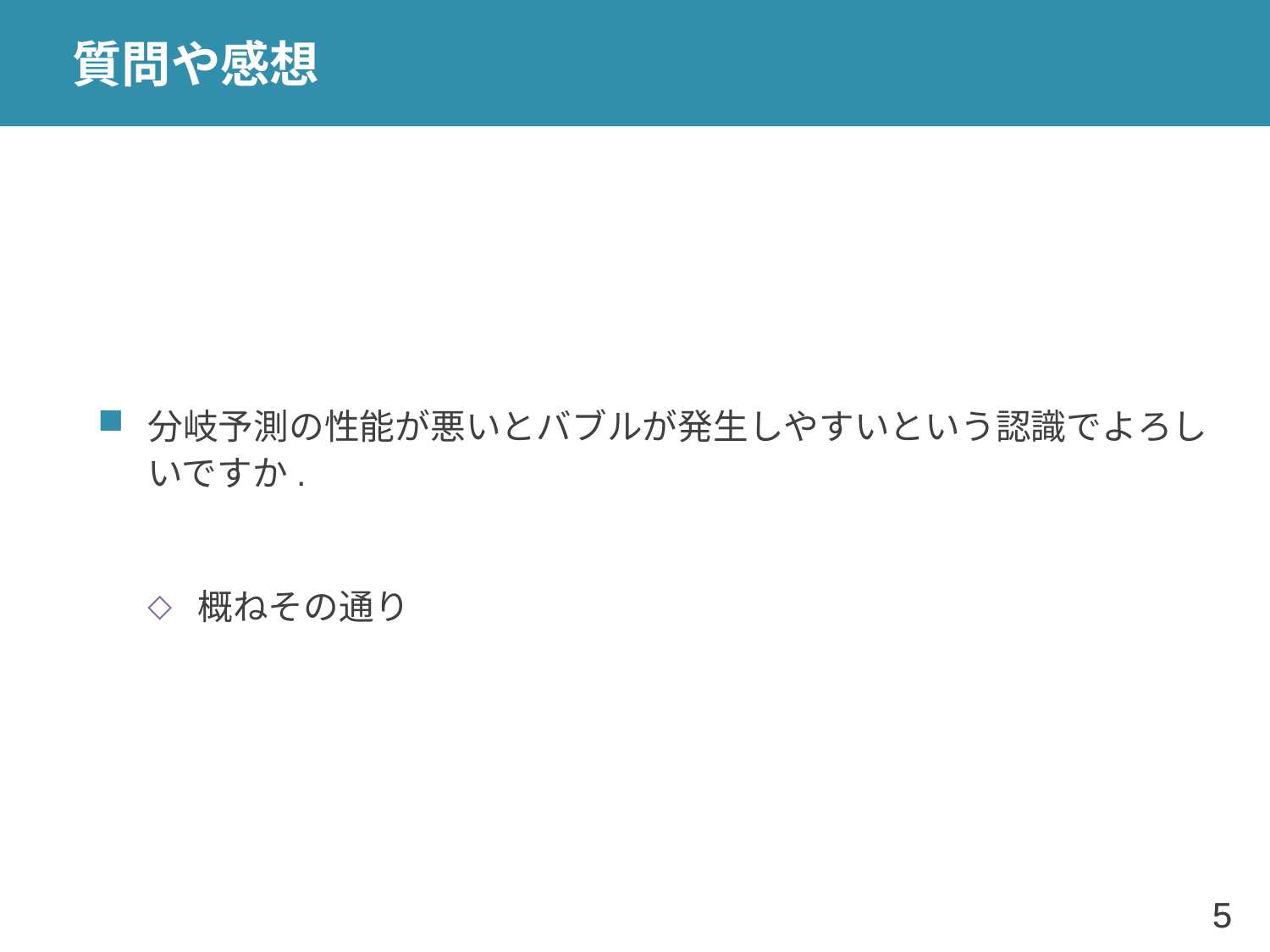

# 質問や感想
分岐予測の性能が悪いとバブルが発生しやすいという認識でよろしいですか.

概ねその通り